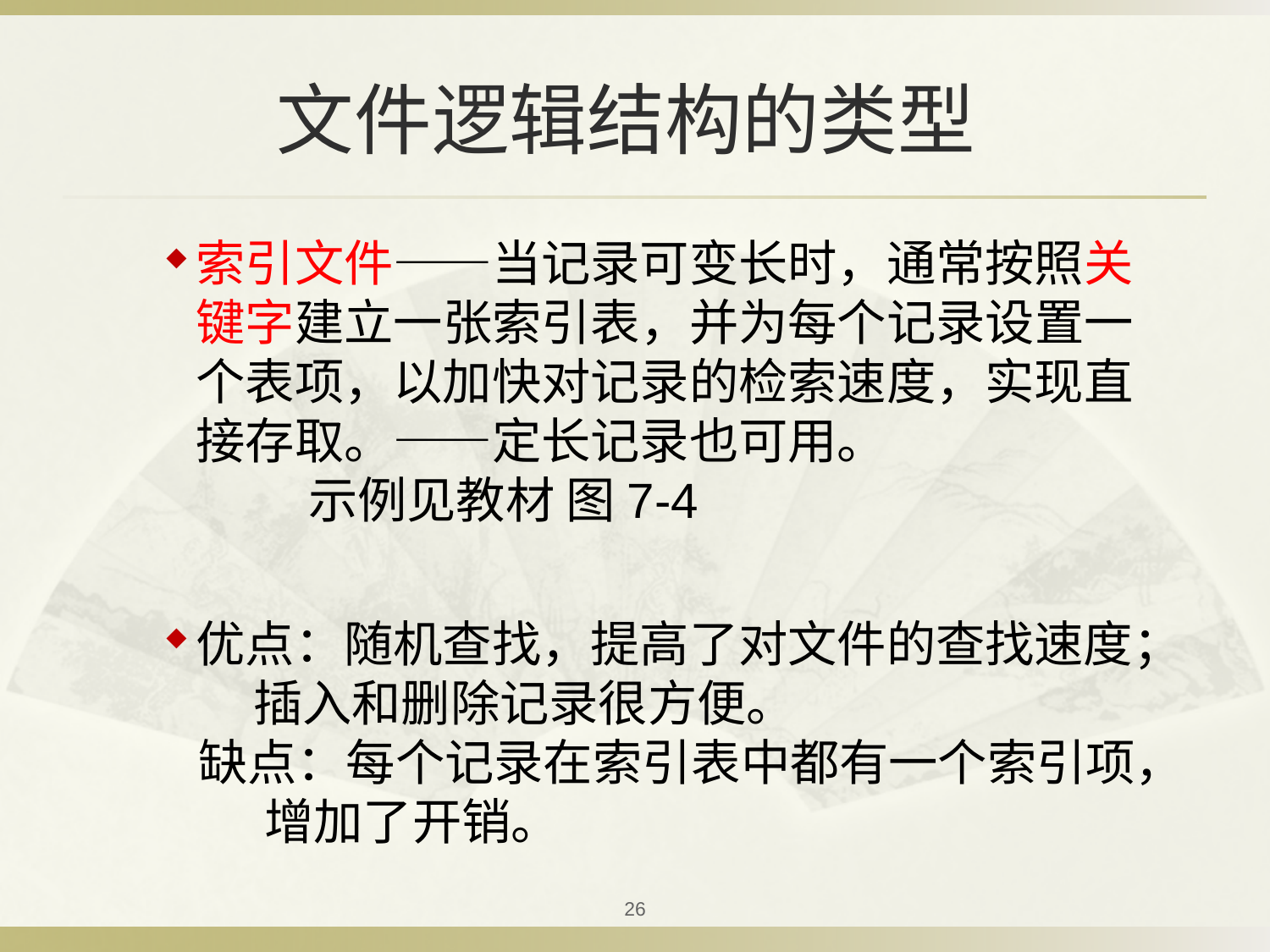

# 文件逻辑结构的类型
索引文件——当记录可变长时，通常按照关键字建立一张索引表，并为每个记录设置一个表项，以加快对记录的检索速度，实现直接存取。——定长记录也可用。
            示例见教材 图7-4

优点：随机查找，提高了对文件的查找速度；
       插入和删除记录很方便。
  缺点：每个记录在索引表中都有一个索引项，
        增加了开销。
26